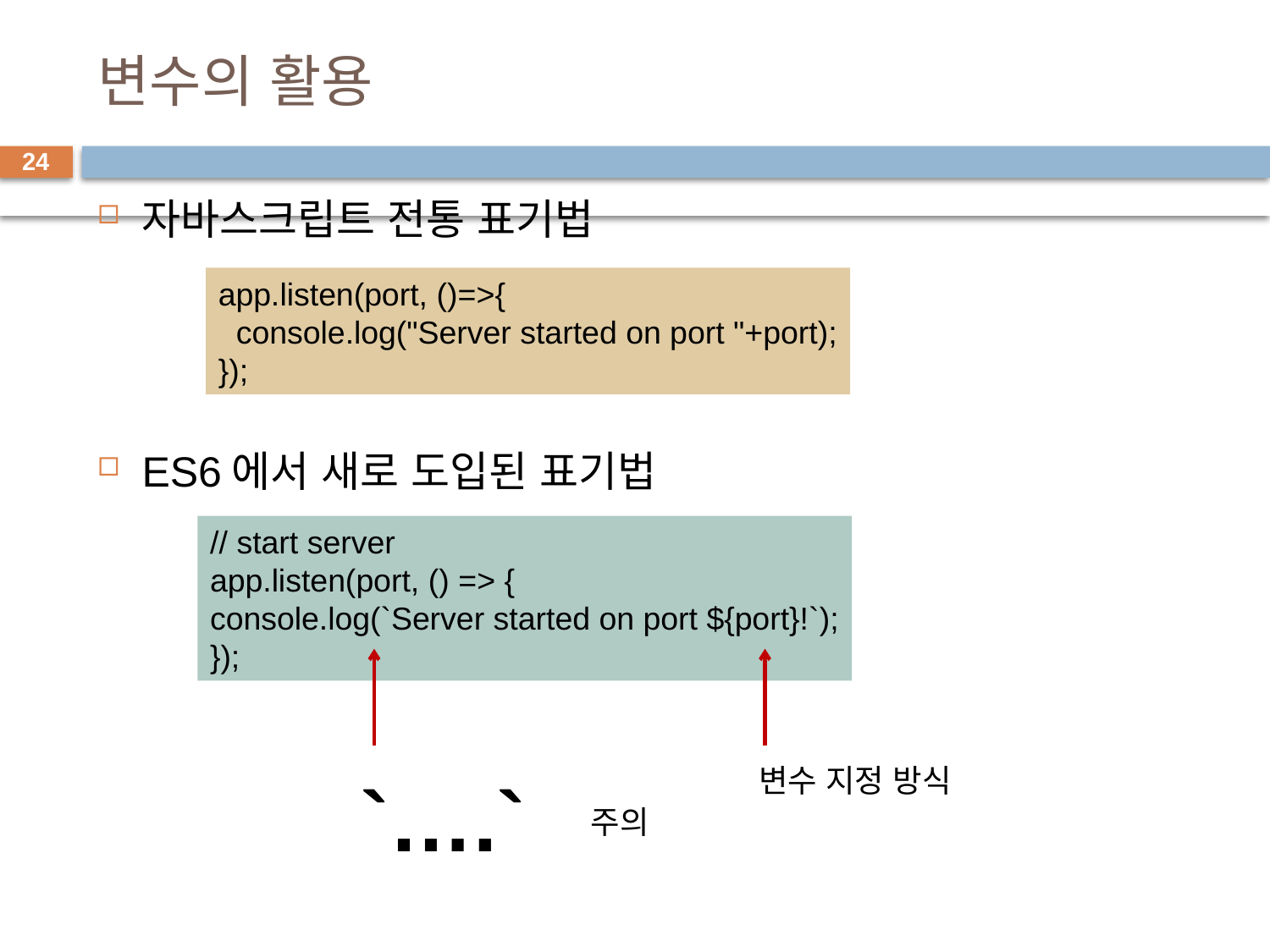

# 변수의 활용
24
자바스크립트 전통 표기법

ES6에서 새로 도입된 표기법
app.listen(port, ()=>{
  console.log("Server started on port "+port);
});
// start server
app.listen(port, () => {
console.log(`Server started on port ${port}!`);
});
변수 지정 방식
`….`
주의